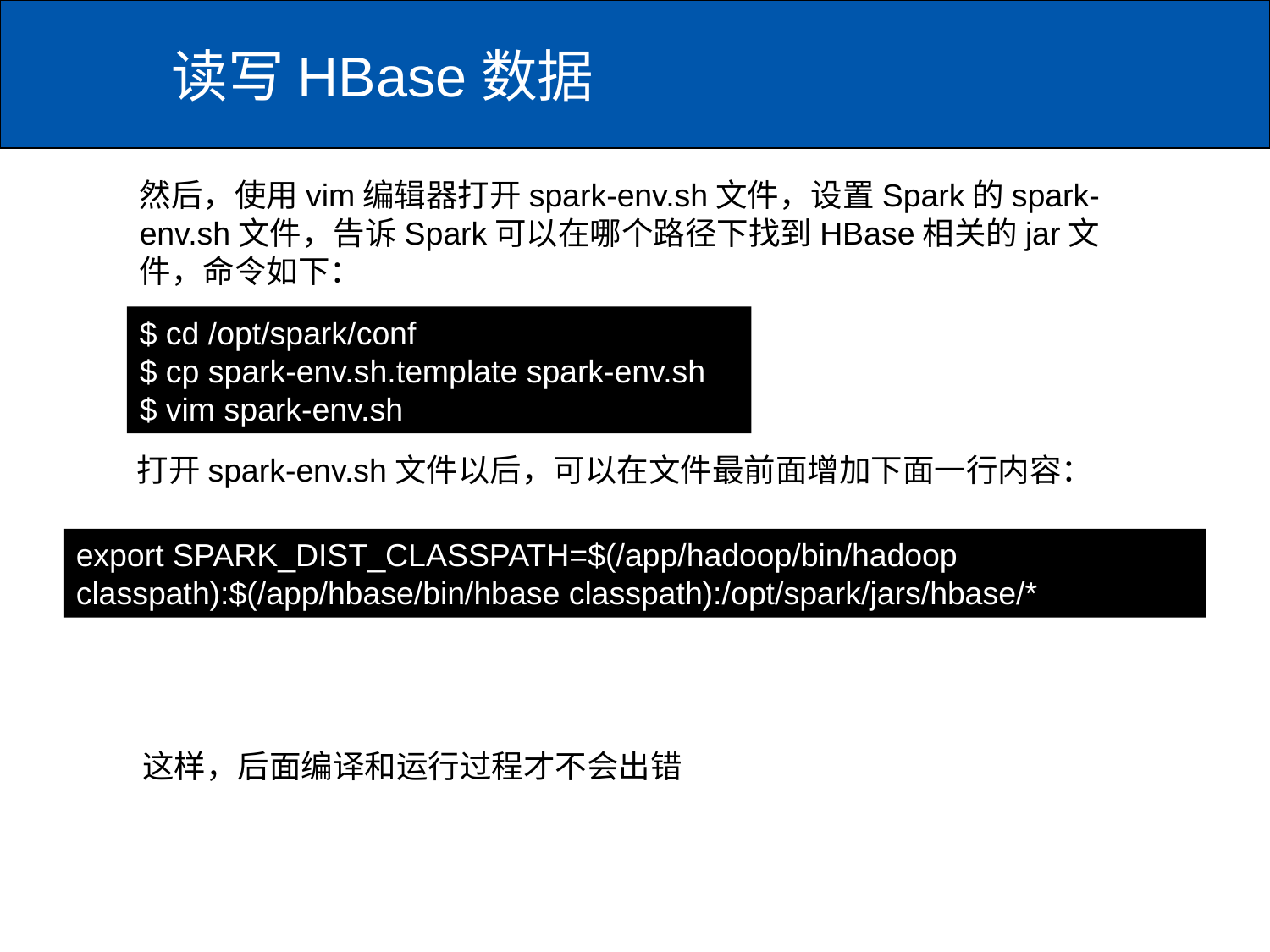

# 读写HBase数据
然后，使用vim编辑器打开spark-env.sh文件，设置Spark的spark-env.sh文件，告诉Spark可以在哪个路径下找到HBase相关的jar文件，命令如下：
$ cd /opt/spark/conf
$ cp spark-env.sh.template spark-env.sh
$ vim spark-env.sh
打开spark-env.sh文件以后，可以在文件最前面增加下面一行内容：
export SPARK_DIST_CLASSPATH=$(/app/hadoop/bin/hadoop classpath):$(/app/hbase/bin/hbase classpath):/opt/spark/jars/hbase/*
这样，后面编译和运行过程才不会出错